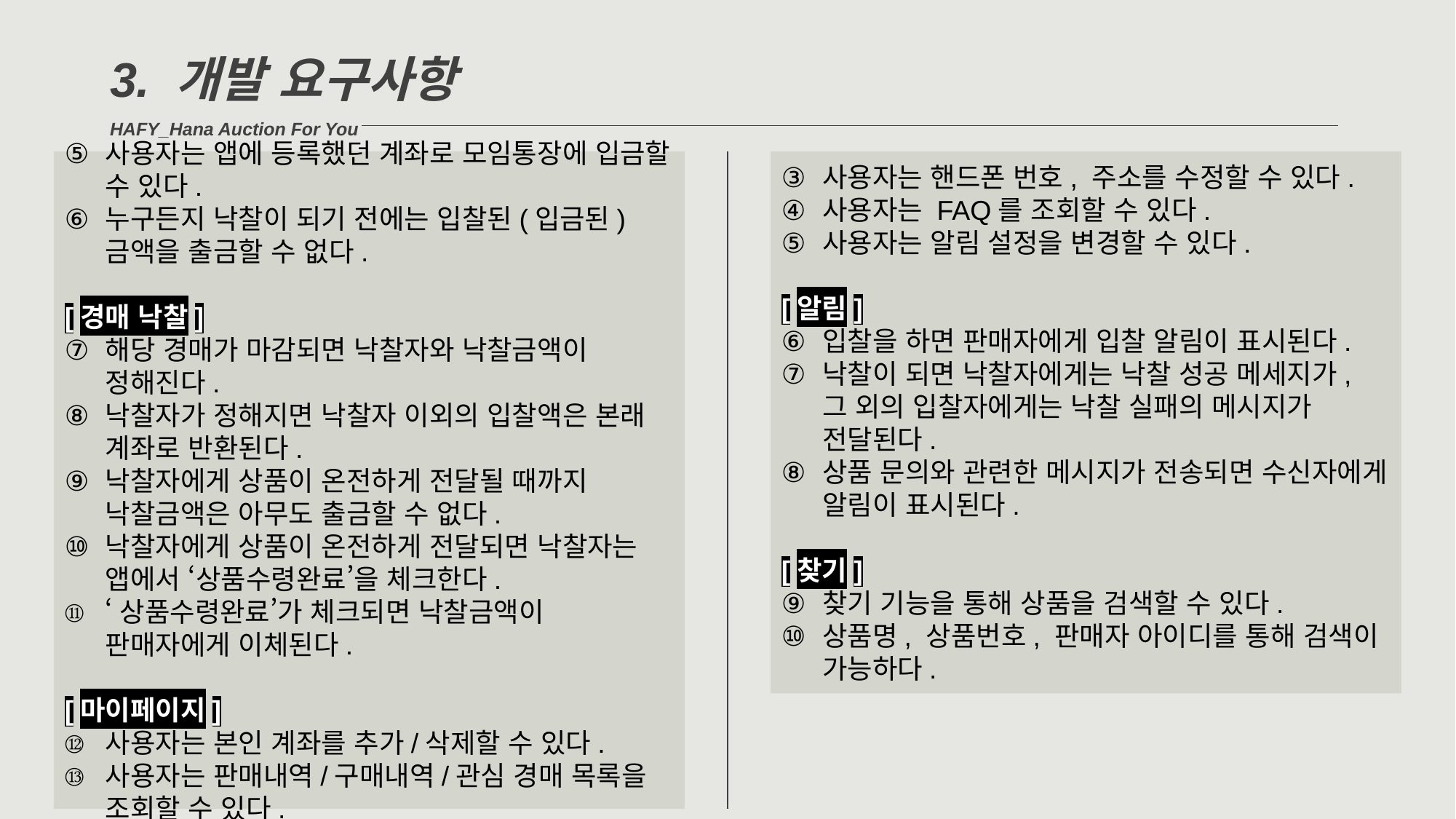

3. 개발 요구사항
HAFY_Hana Auction For You
사용자는 앱에 등록했던 계좌로 모임통장에 입금할 수 있다.
누구든지 낙찰이 되기 전에는 입찰된(입금된) 금액을 출금할 수 없다.

[경매 낙찰]
해당 경매가 마감되면 낙찰자와 낙찰금액이 정해진다.
낙찰자가 정해지면 낙찰자 이외의 입찰액은 본래 계좌로 반환된다.
낙찰자에게 상품이 온전하게 전달될 때까지 낙찰금액은 아무도 출금할 수 없다.
낙찰자에게 상품이 온전하게 전달되면 낙찰자는 앱에서 ‘상품수령완료’을 체크한다.
‘상품수령완료’가 체크되면 낙찰금액이 판매자에게 이체된다.

[마이페이지]
사용자는 본인 계좌를 추가/삭제할 수 있다.
사용자는 판매내역/구매내역/관심 경매 목록을 조회할 수 있다.
사용자는 핸드폰 번호, 주소를 수정할 수 있다.
사용자는 FAQ를 조회할 수 있다.
사용자는 알림 설정을 변경할 수 있다.

[알림]
입찰을 하면 판매자에게 입찰 알림이 표시된다.
낙찰이 되면 낙찰자에게는 낙찰 성공 메세지가, 그 외의 입찰자에게는 낙찰 실패의 메시지가 전달된다.
상품 문의와 관련한 메시지가 전송되면 수신자에게 알림이 표시된다.

[찾기]
찾기 기능을 통해 상품을 검색할 수 있다.
상품명, 상품번호, 판매자 아이디를 통해 검색이 가능하다.